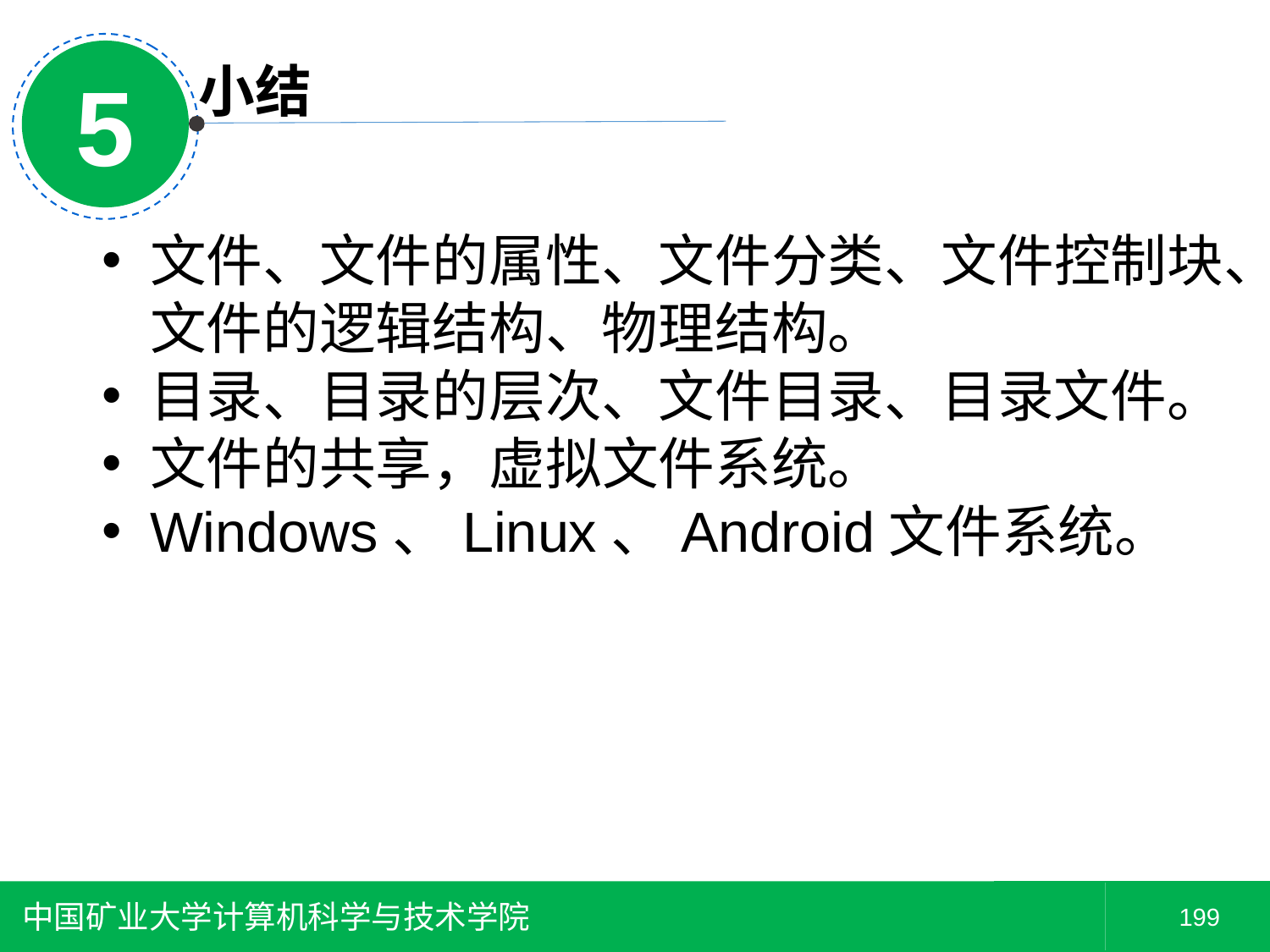

5
小结

文件、文件的属性、文件分类、文件控制块、文件的逻辑结构、物理结构。
目录、目录的层次、文件目录、目录文件。
文件的共享，虚拟文件系统。
Windows、Linux、Android文件系统。